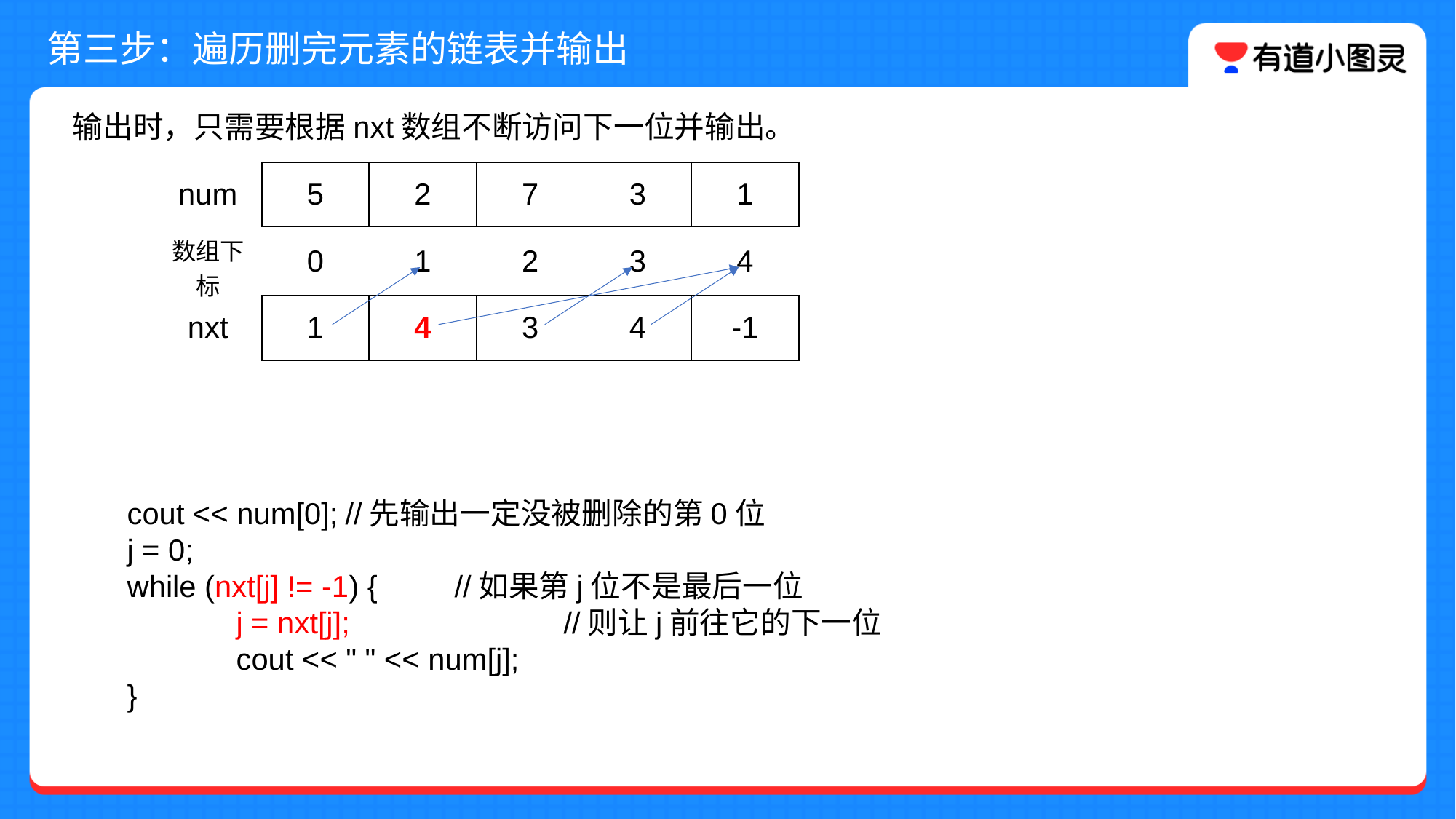

第三步：遍历删完元素的链表并输出
输出时，只需要根据nxt数组不断访问下一位并输出。
| num | 5 | 2 | 7 | 3 | 1 |
| --- | --- | --- | --- | --- | --- |
| 数组下标 | 0 | 1 | 2 | 3 | 4 |
| nxt | 1 | 4 | 3 | 4 | -1 |

cout << num[0];	//先输出一定没被删除的第0位
j = 0;
while (nxt[j] != -1) {	//如果第j位不是最后一位
	j = nxt[j];		//则让j前往它的下一位
	cout << " " << num[j];
}